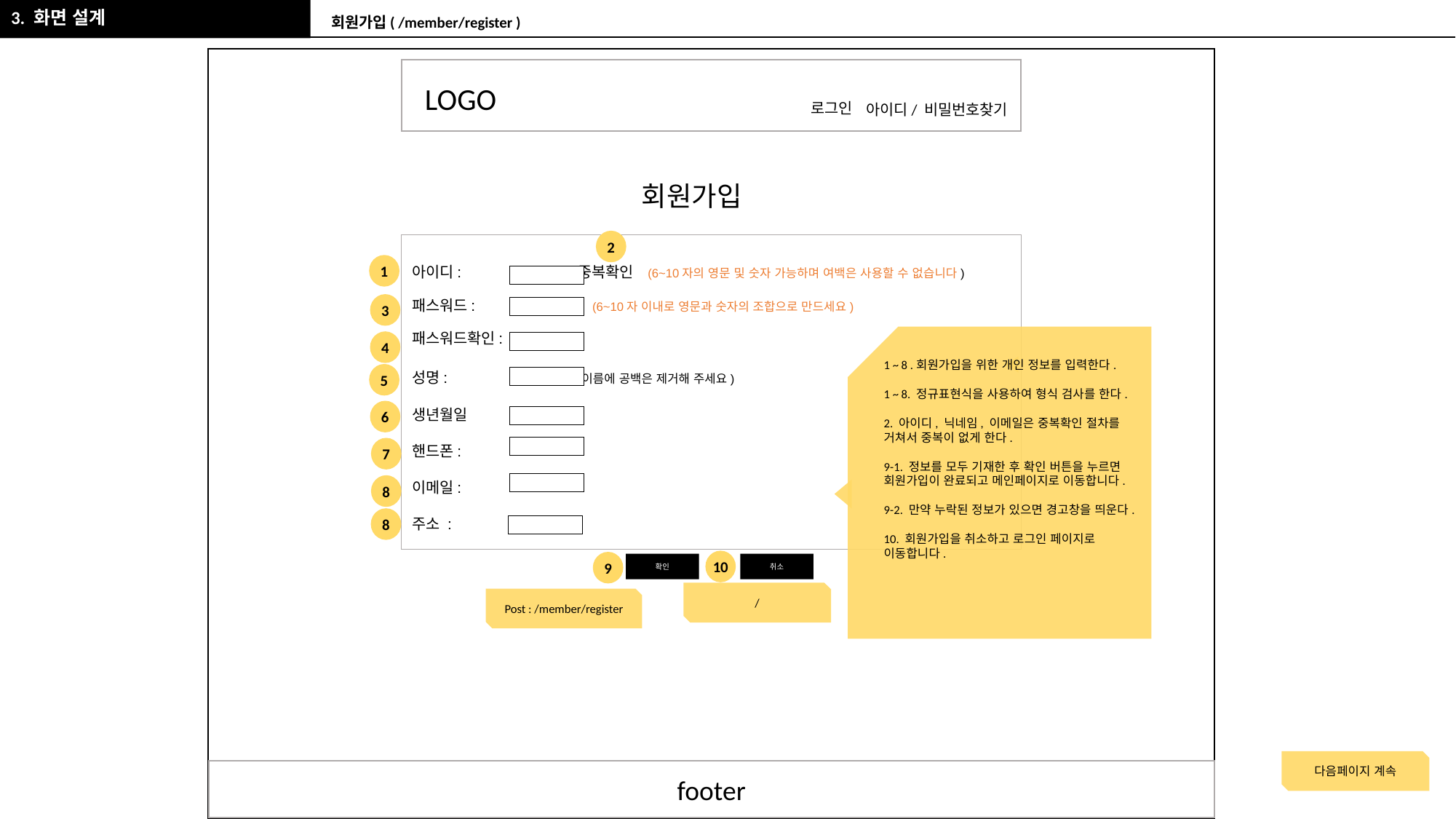

3. 화면 설계
회원가입( /member/register )

LOGO
로그인
아이디/ 비밀번호찾기
회원가입

2

아이디:                           중복확인  (6~10자의 영문 및 숫자 가능하며 여백은 사용할 수 없습니다)

패스워드:                            (6~10자 이내로 영문과 숫자의 조합으로 만드세요)

패스워드확인:

성명:                         (이름에 공백은 제거해 주세요)

생년월일

핸드폰:

이메일:

주소 :

1

3
1 ~ 8 .회원가입을 위한 개인 정보를 입력한다.

1 ~ 8. 정규표현식을 사용하여 형식 검사를 한다.

2. 아이디, 닉네임, 이메일은 중복확인 절차를 거쳐서 중복이 없게 한다.

9-1. 정보를 모두 기재한 후 확인 버튼을 누르면 회원가입이 완료되고 메인페이지로 이동합니다.

9-2. 만약 누락된 정보가 있으면 경고창을 띄운다.

10. 회원가입을 취소하고 로그인 페이지로 이동합니다.

4

5

6

7

8

8

10

9
확인
취소
/
Post : /member/register
다음페이지 계속
footer